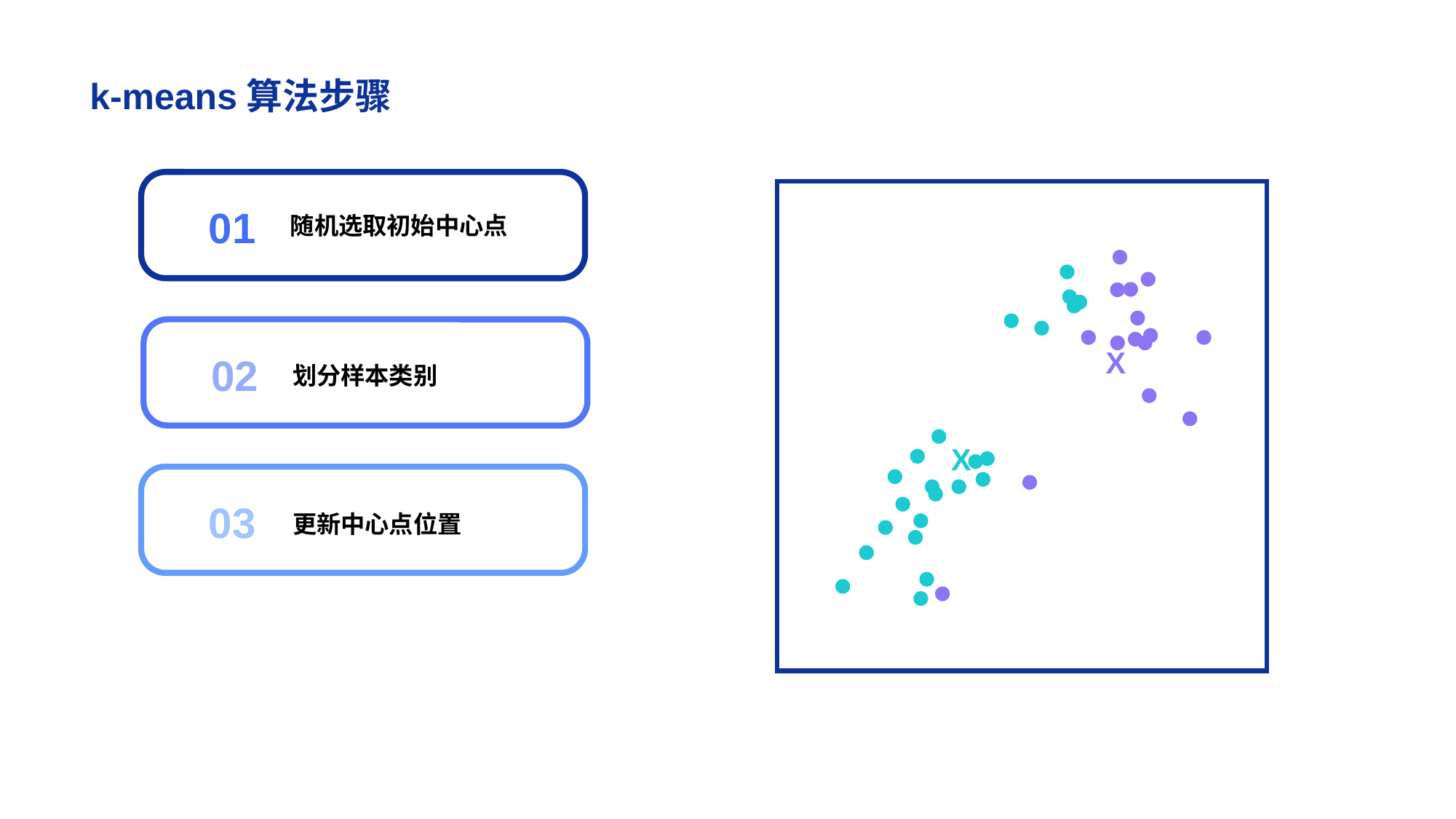

# k-means算法步骤

01
随机选取初始中心点

X
02
划分样本类别

X

03
更新中心点位置